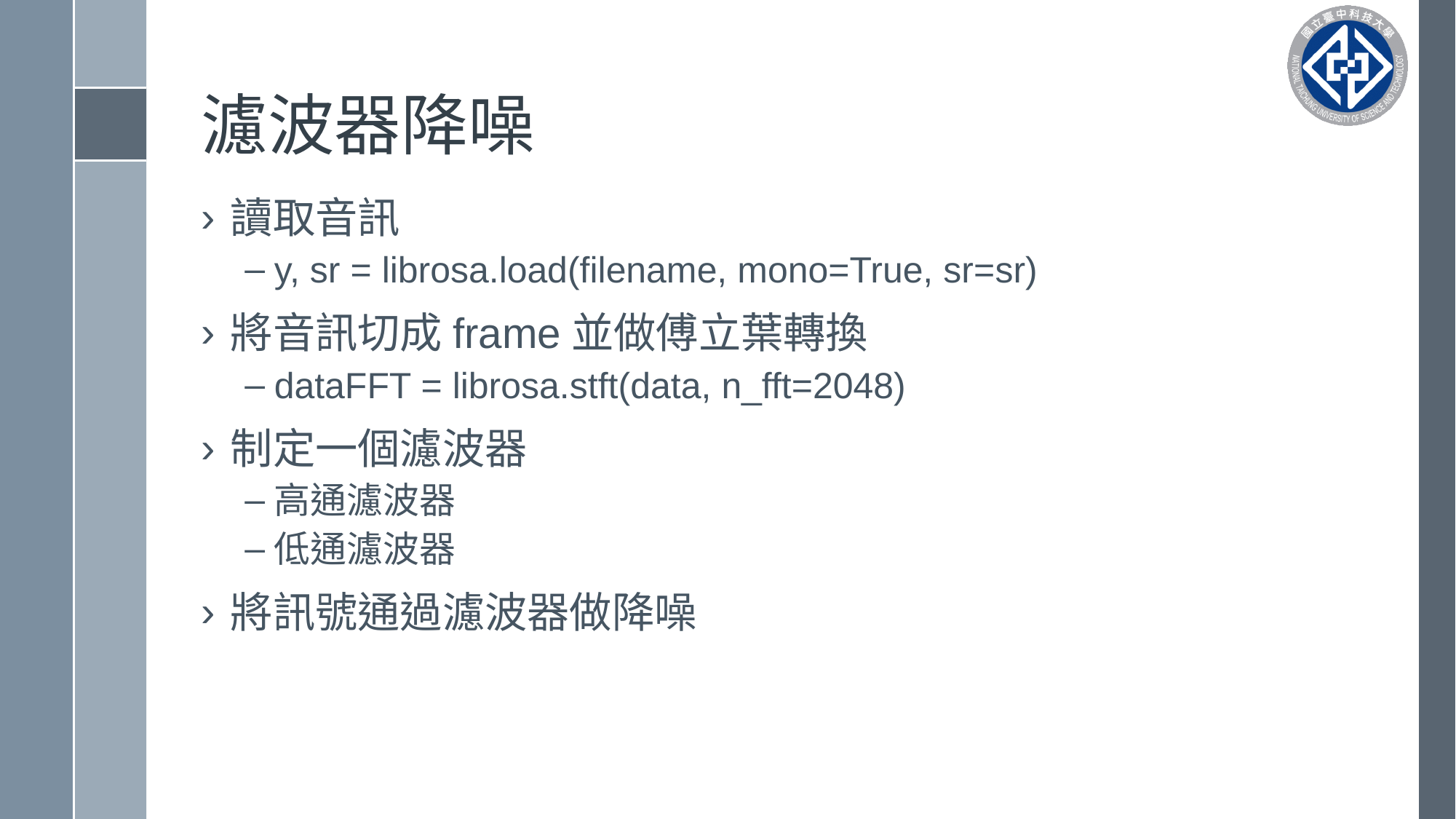

# 濾波器降噪
讀取音訊
y, sr = librosa.load(filename, mono=True, sr=sr)
將音訊切成frame並做傅立葉轉換
dataFFT = librosa.stft(data, n_fft=2048)
制定一個濾波器
高通濾波器
低通濾波器
將訊號通過濾波器做降噪